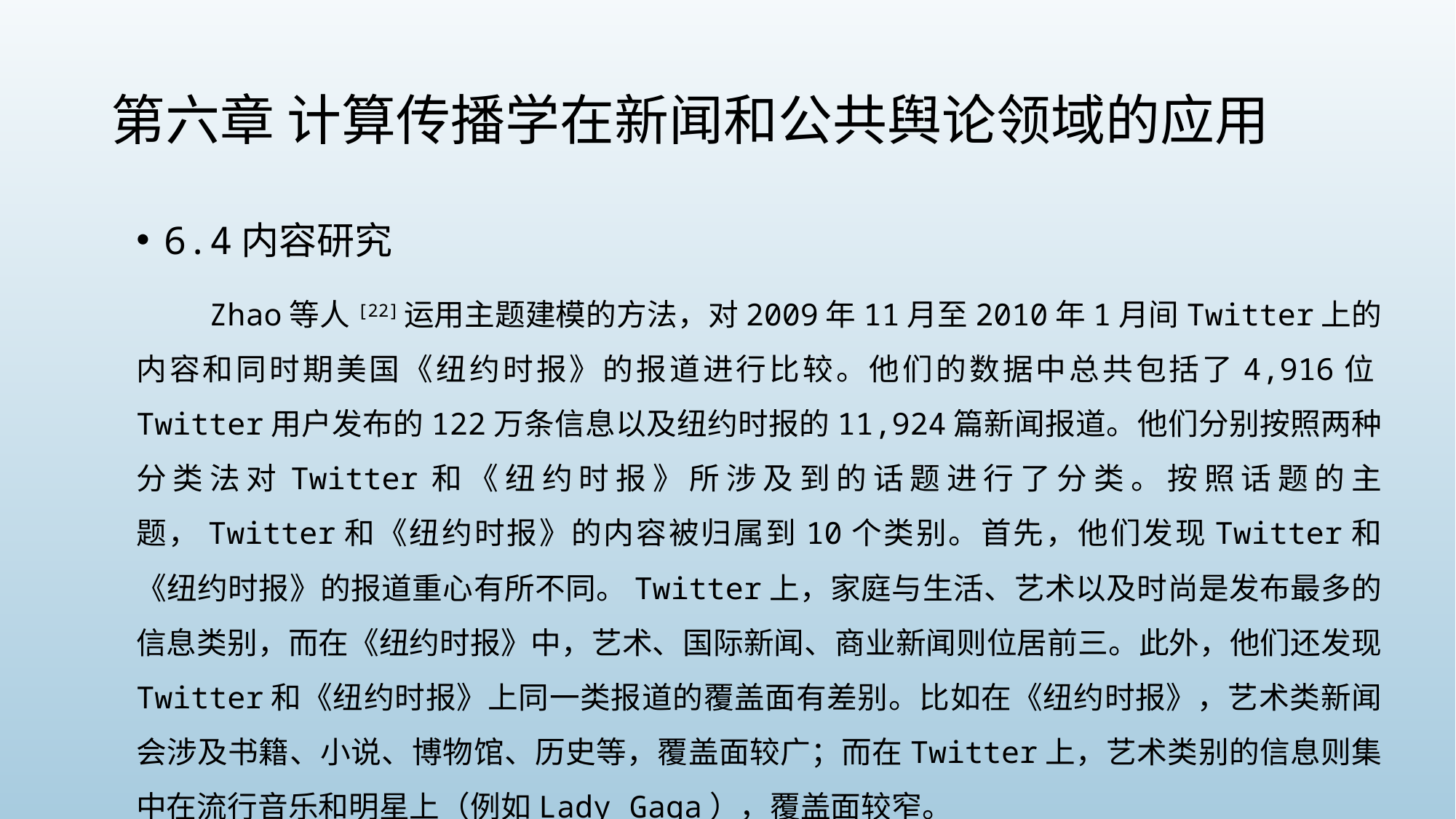

# 第六章 计算传播学在新闻和公共舆论领域的应用
6.4内容研究
    Zhao等人[22]运用主题建模的方法，对2009年11月至2010年1月间Twitter上的内容和同时期美国《纽约时报》的报道进行比较。他们的数据中总共包括了4,916位Twitter用户发布的122万条信息以及纽约时报的11,924篇新闻报道。他们分别按照两种分类法对Twitter和《纽约时报》所涉及到的话题进行了分类。按照话题的主题，Twitter和《纽约时报》的内容被归属到10个类别。首先，他们发现Twitter和《纽约时报》的报道重心有所不同。Twitter上，家庭与生活、艺术以及时尚是发布最多的信息类别，而在《纽约时报》中，艺术、国际新闻、商业新闻则位居前三。此外，他们还发现Twitter和《纽约时报》上同一类报道的覆盖面有差别。比如在《纽约时报》，艺术类新闻会涉及书籍、小说、博物馆、历史等，覆盖面较广；而在Twitter上，艺术类别的信息则集中在流行音乐和明星上（例如Lady Gaga），覆盖面较窄。